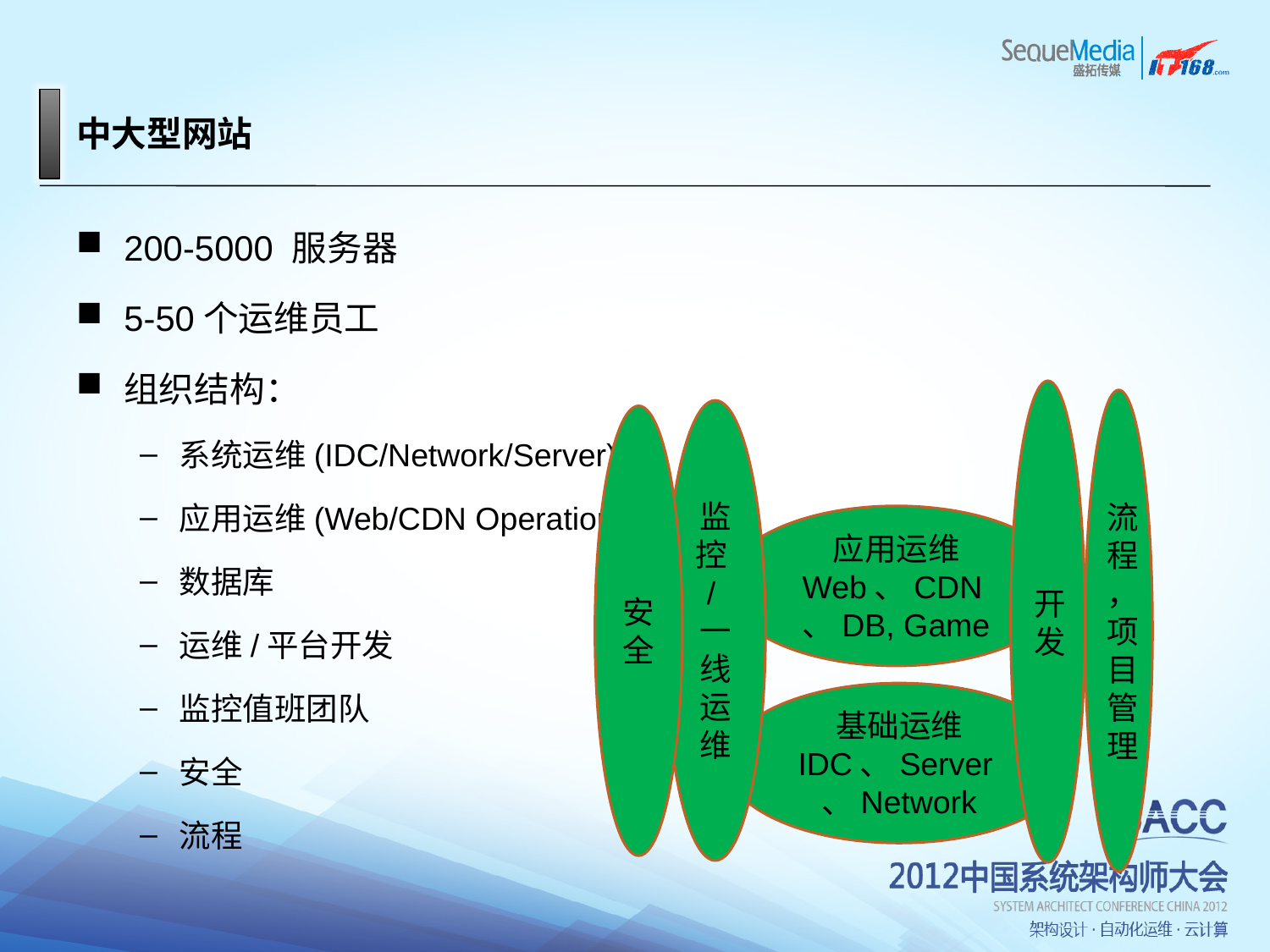

# 中大型网站
200-5000 服务器
5-50个运维员工
组织结构：
系统运维(IDC/Network/Server)
应用运维(Web/CDN Operations)
数据库
运维/平台开发
监控值班团队
安全
流程
开发
流程，项目管理
监控/一线运维
安全
应用运维
Web、CDN、DB, Game
基础运维
IDC、Server、Network